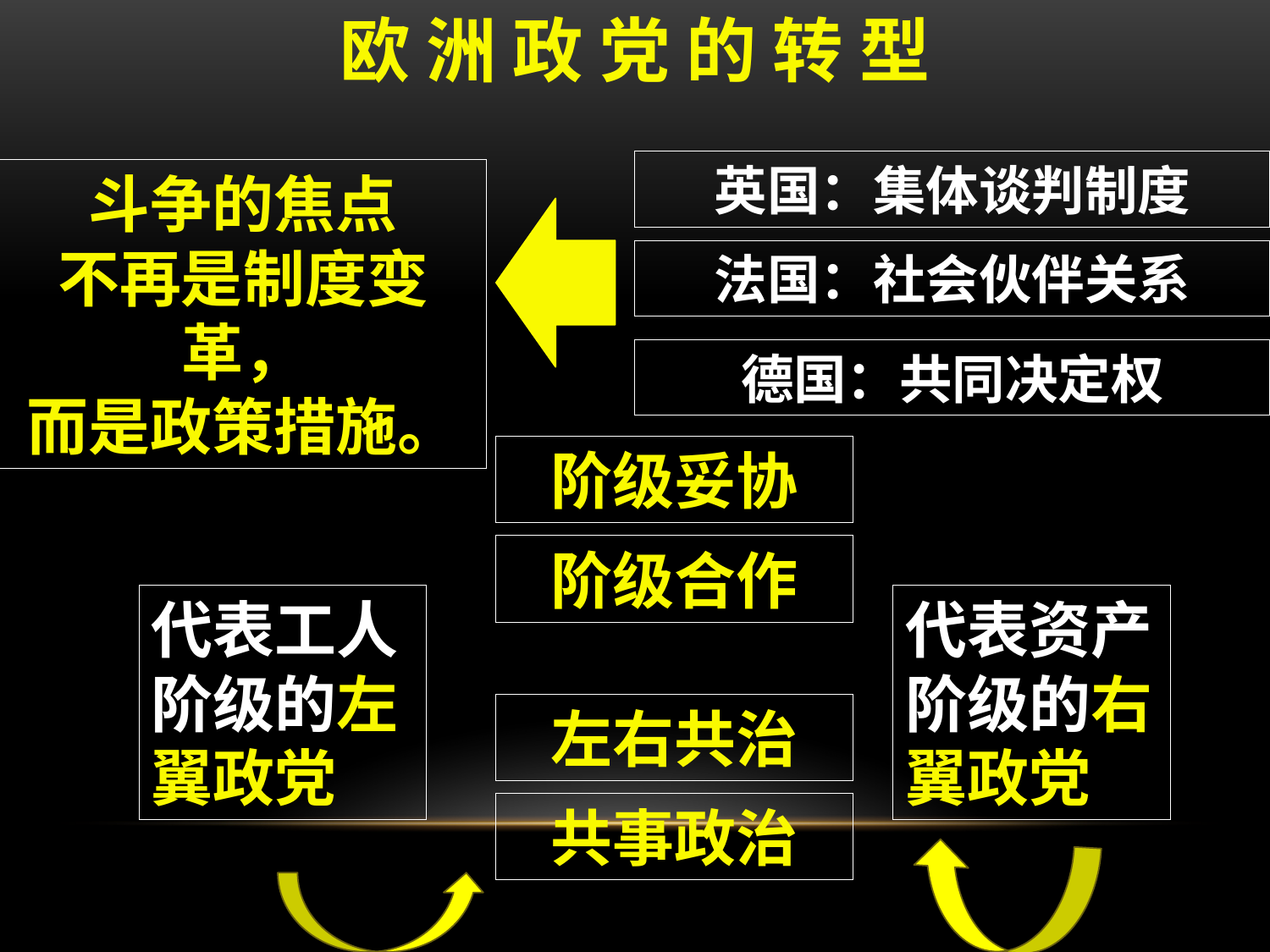

欧 洲 政 党 的 转 型
英国：集体谈判制度
斗争的焦点
不再是制度变革，
而是政策措施。

法国：社会伙伴关系
德国：共同决定权
阶级妥协
阶级合作
左右共治
共事政治
代表工人阶级的左翼政党

代表资产阶级的右翼政党